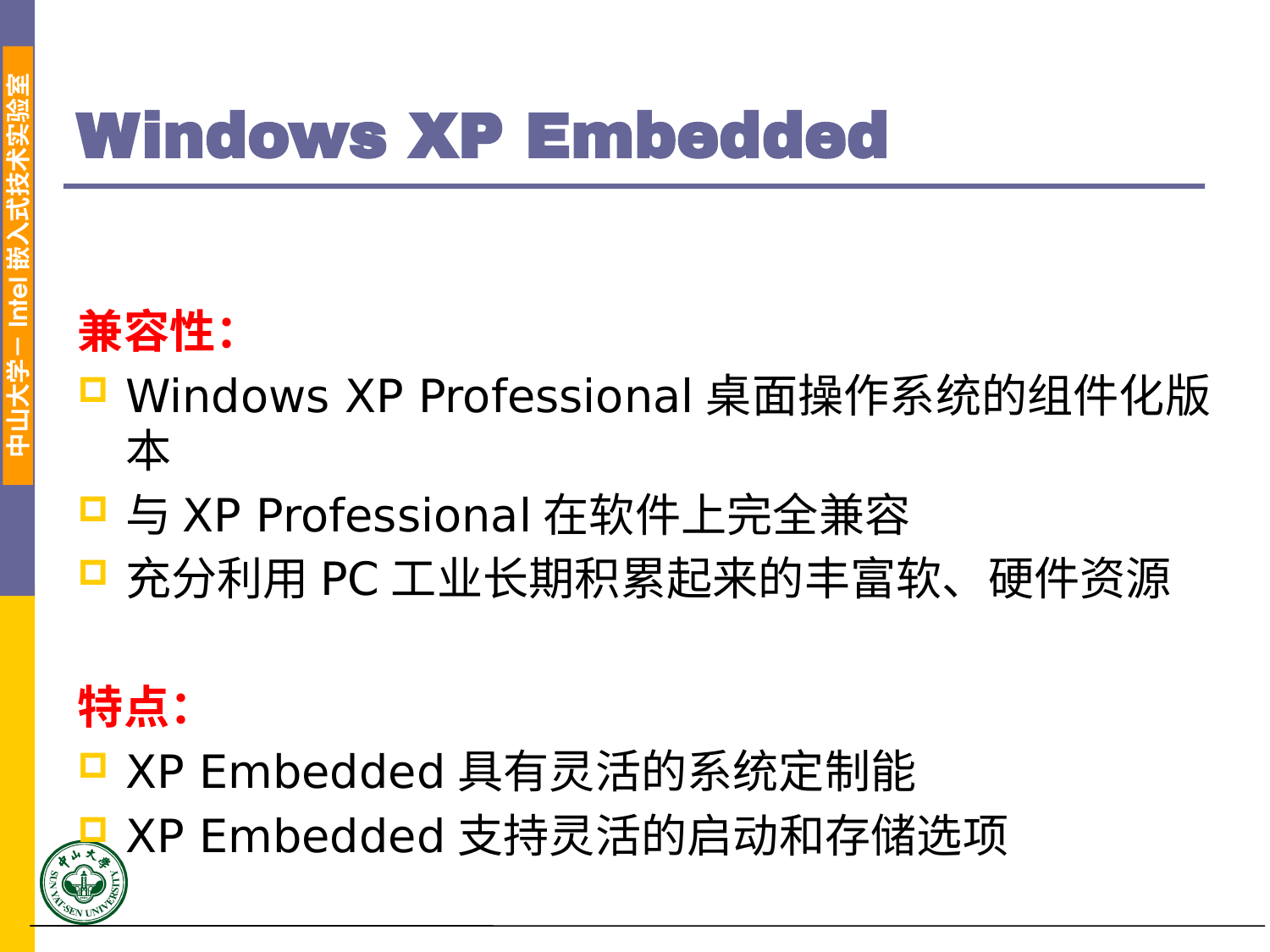

# Windows XP Embedded
兼容性：
Windows XP Professional桌面操作系统的组件化版本
与XP Professional在软件上完全兼容
充分利用PC工业长期积累起来的丰富软、硬件资源

特点：
XP Embedded具有灵活的系统定制能
XP Embedded支持灵活的启动和存储选项